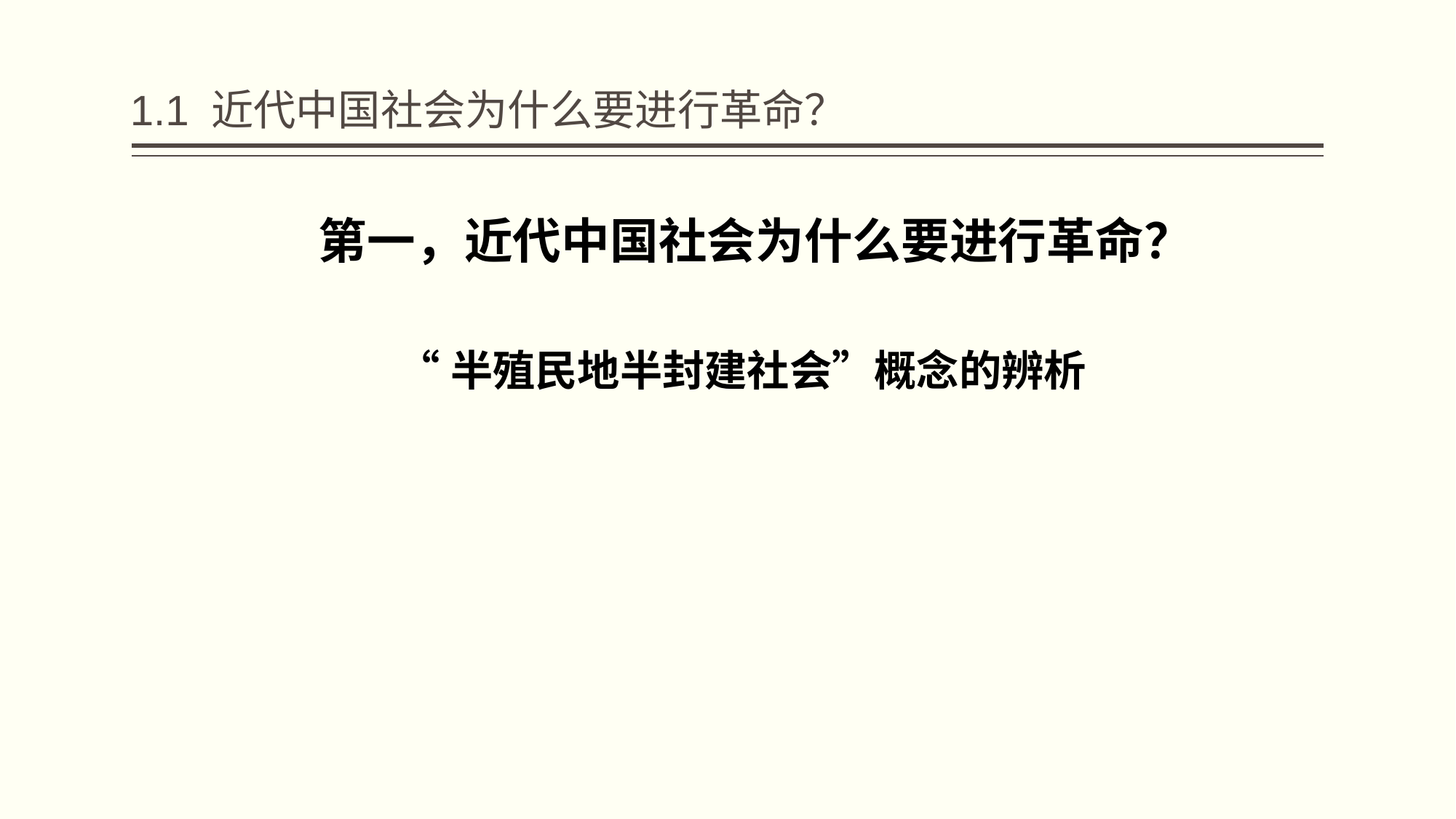

# 1.1 近代中国社会为什么要进行革命？
    第一，近代中国社会为什么要进行革命？
    “半殖民地半封建社会”概念的辨析